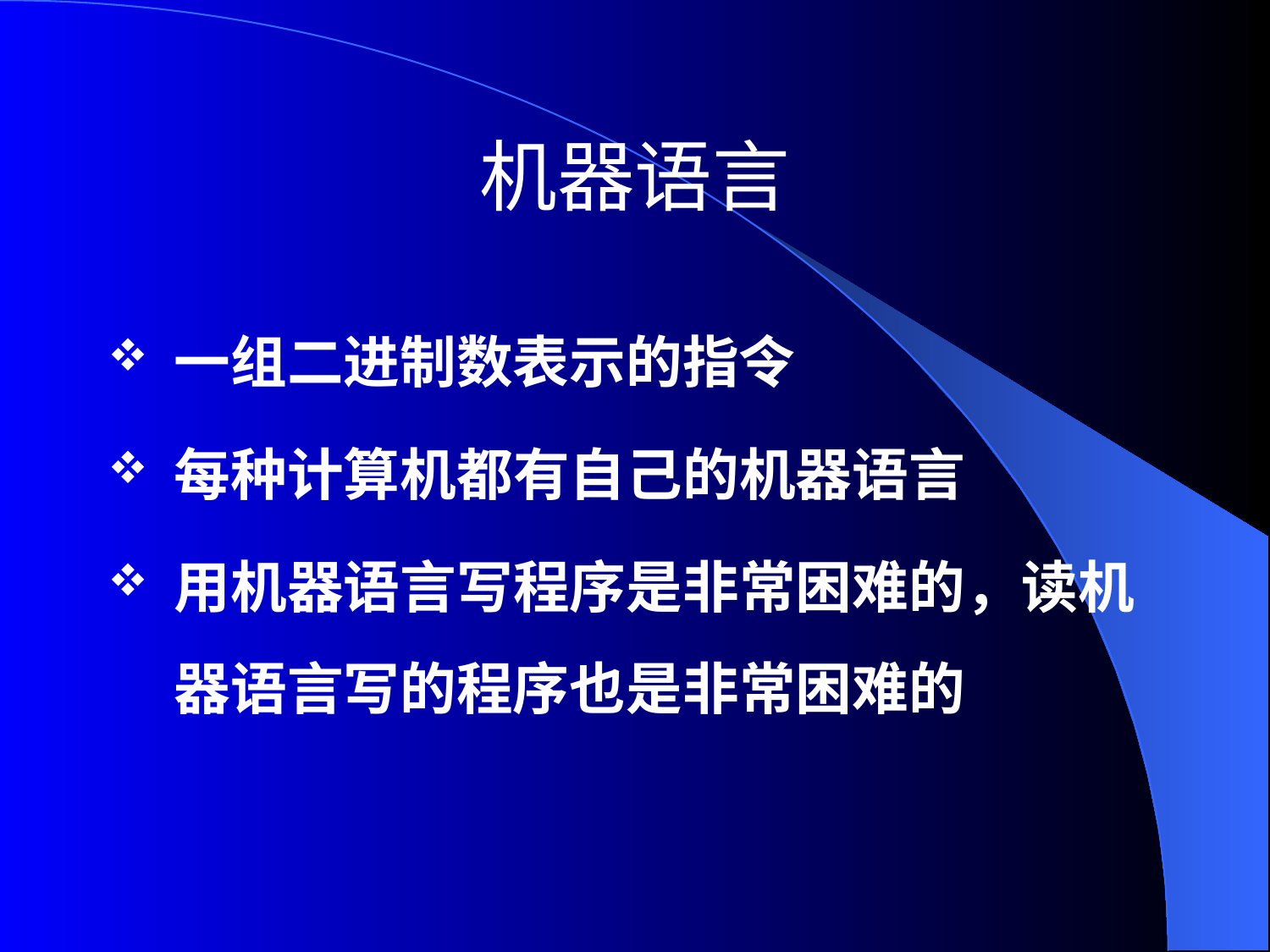

# 机器语言
一组二进制数表示的指令
每种计算机都有自己的机器语言
用机器语言写程序是非常困难的，读机器语言写的程序也是非常困难的